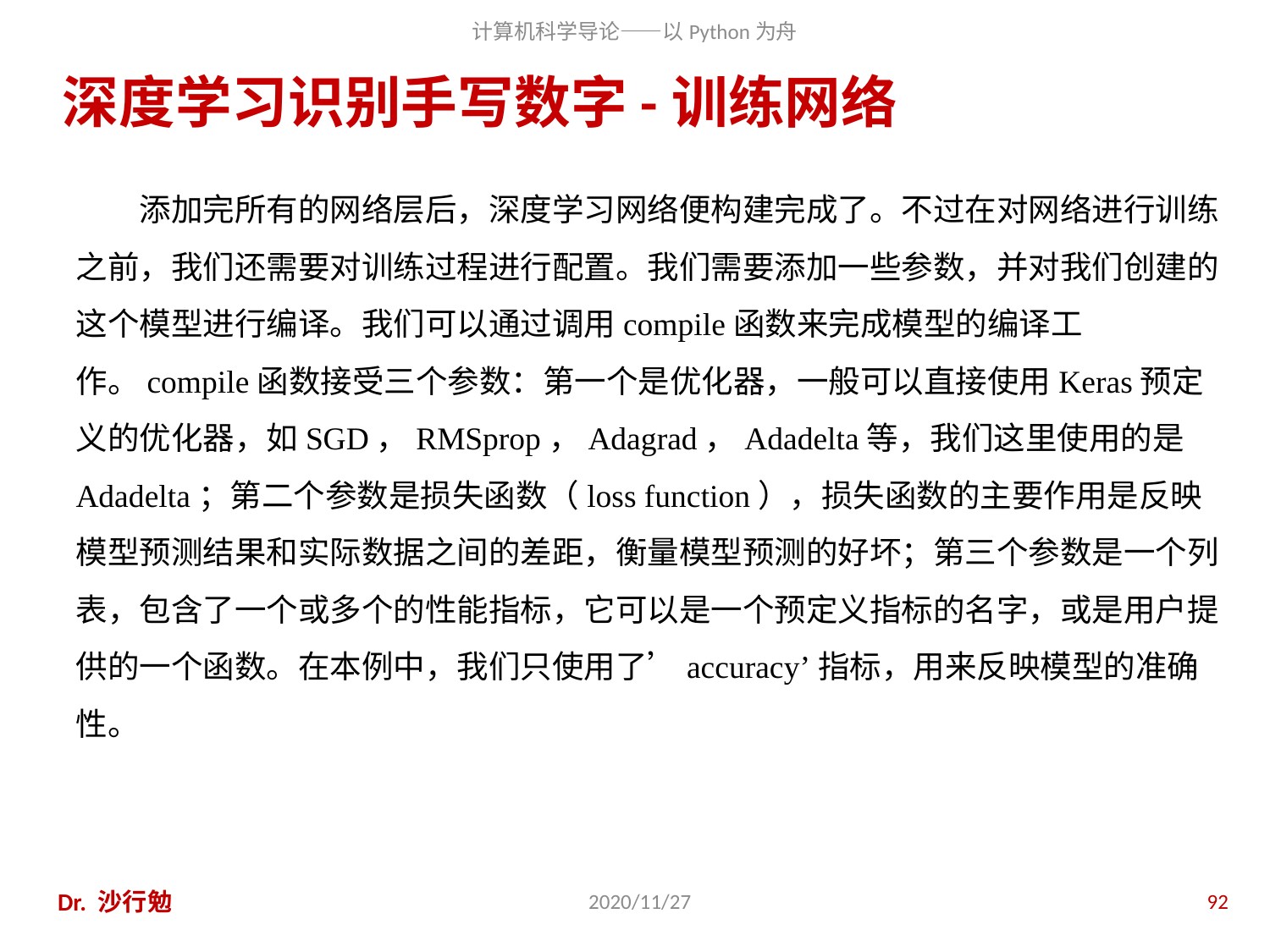

# 深度学习识别手写数字-训练网络
添加完所有的网络层后，深度学习网络便构建完成了。不过在对网络进行训练之前，我们还需要对训练过程进行配置。我们需要添加一些参数，并对我们创建的这个模型进行编译。我们可以通过调用compile函数来完成模型的编译工作。compile函数接受三个参数：第一个是优化器，一般可以直接使用Keras预定义的优化器，如SGD，RMSprop，Adagrad，Adadelta等，我们这里使用的是Adadelta；第二个参数是损失函数（loss function），损失函数的主要作用是反映模型预测结果和实际数据之间的差距，衡量模型预测的好坏；第三个参数是一个列表，包含了一个或多个的性能指标，它可以是一个预定义指标的名字，或是用户提供的一个函数。在本例中，我们只使用了’accuracy’指标，用来反映模型的准确性。

Dr. 沙行勉
2020/11/27
92